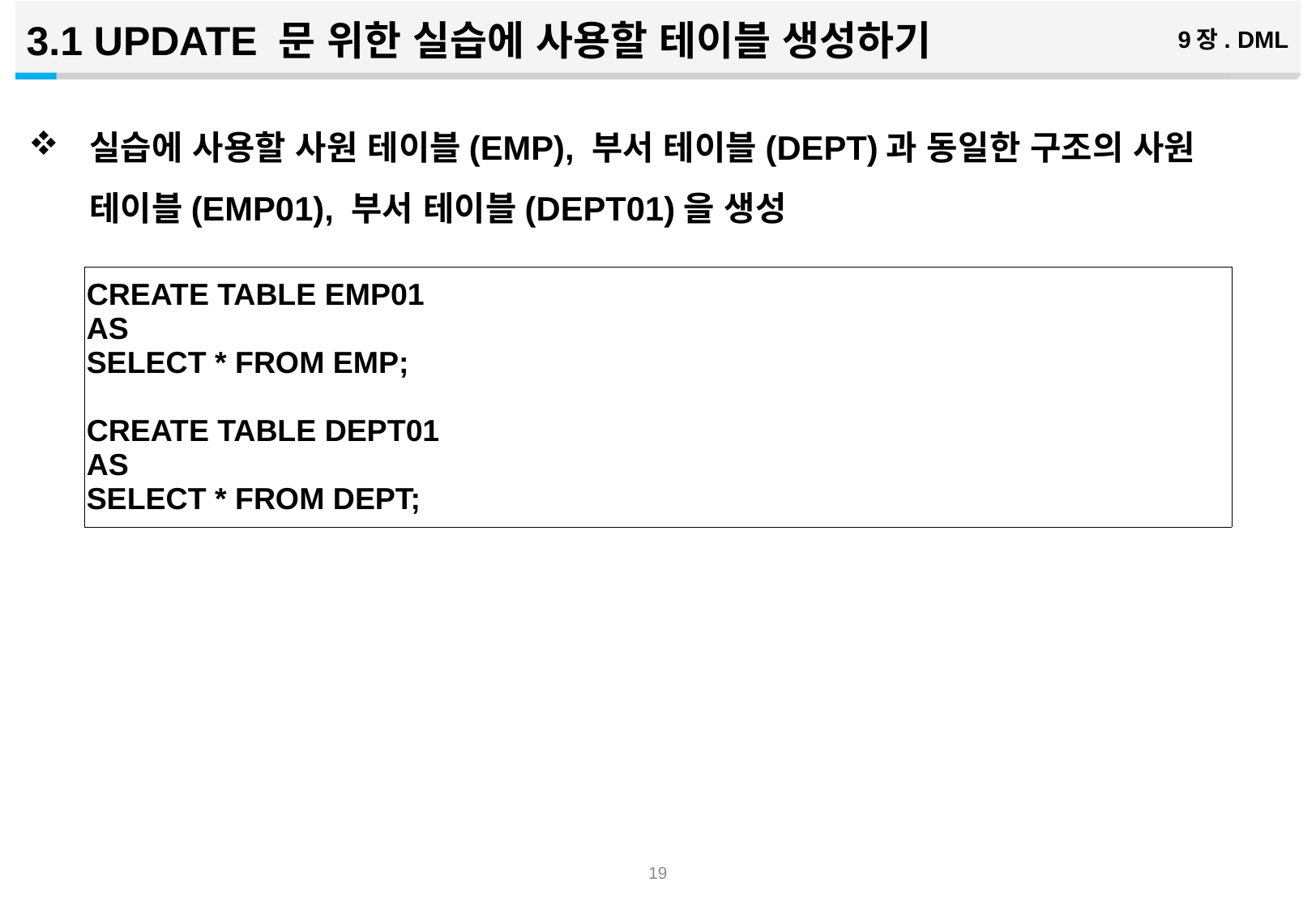

3.1 UPDATE 문 위한 실습에 사용할 테이블 생성하기
9장. DML
실습에 사용할 사원 테이블(EMP), 부서 테이블(DEPT)과 동일한 구조의 사원  테이블(EMP01), 부서 테이블(DEPT01)을 생성

| CREATE TABLE EMP01 AS SELECT \* FROM EMP; CREATE TABLE DEPT01 AS SELECT \* FROM DEPT; |
| --- |
19